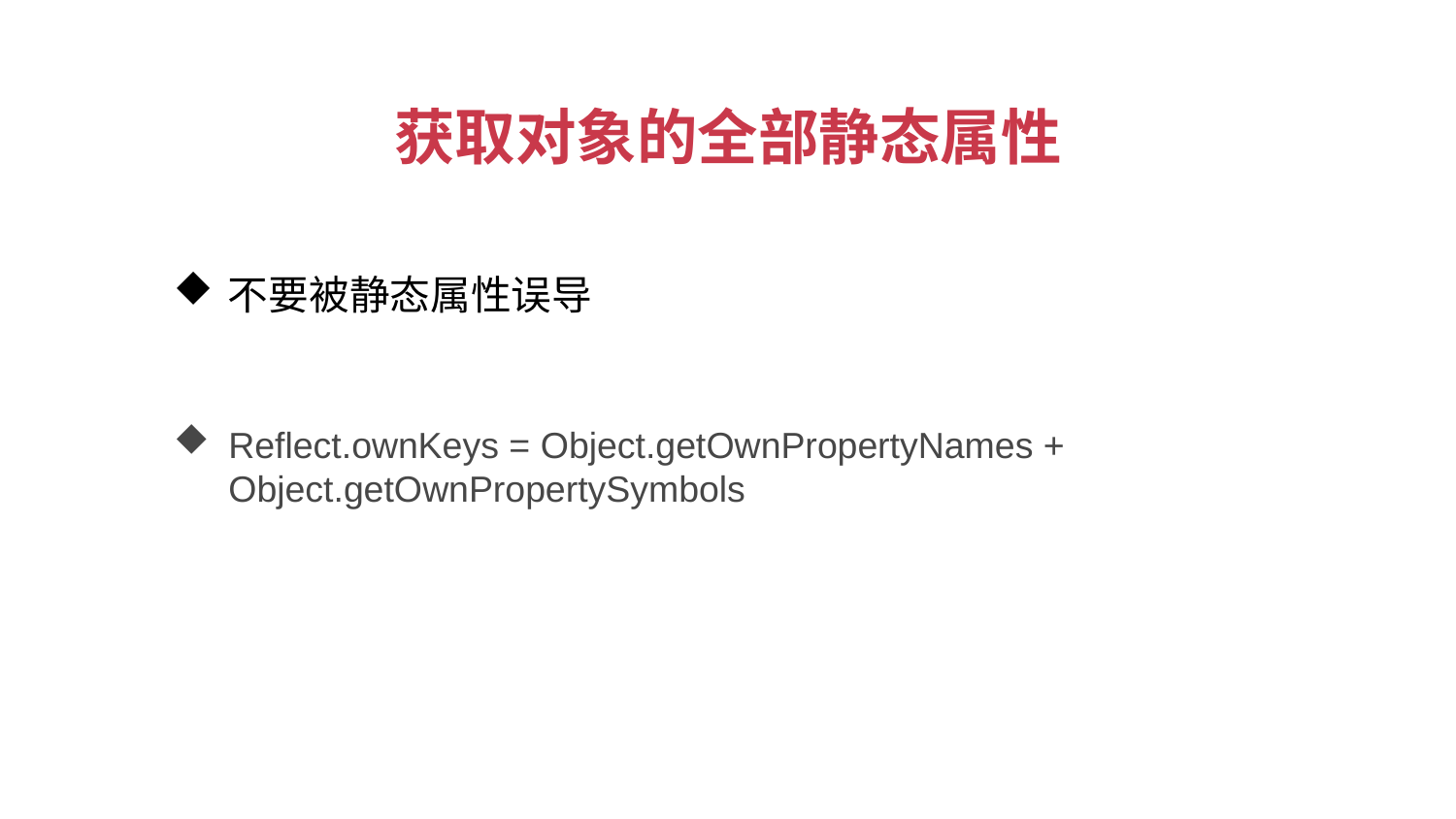

获取对象的全部静态属性
不要被静态属性误导
Reflect.ownKeys = Object.getOwnPropertyNames + Object.getOwnPropertySymbols